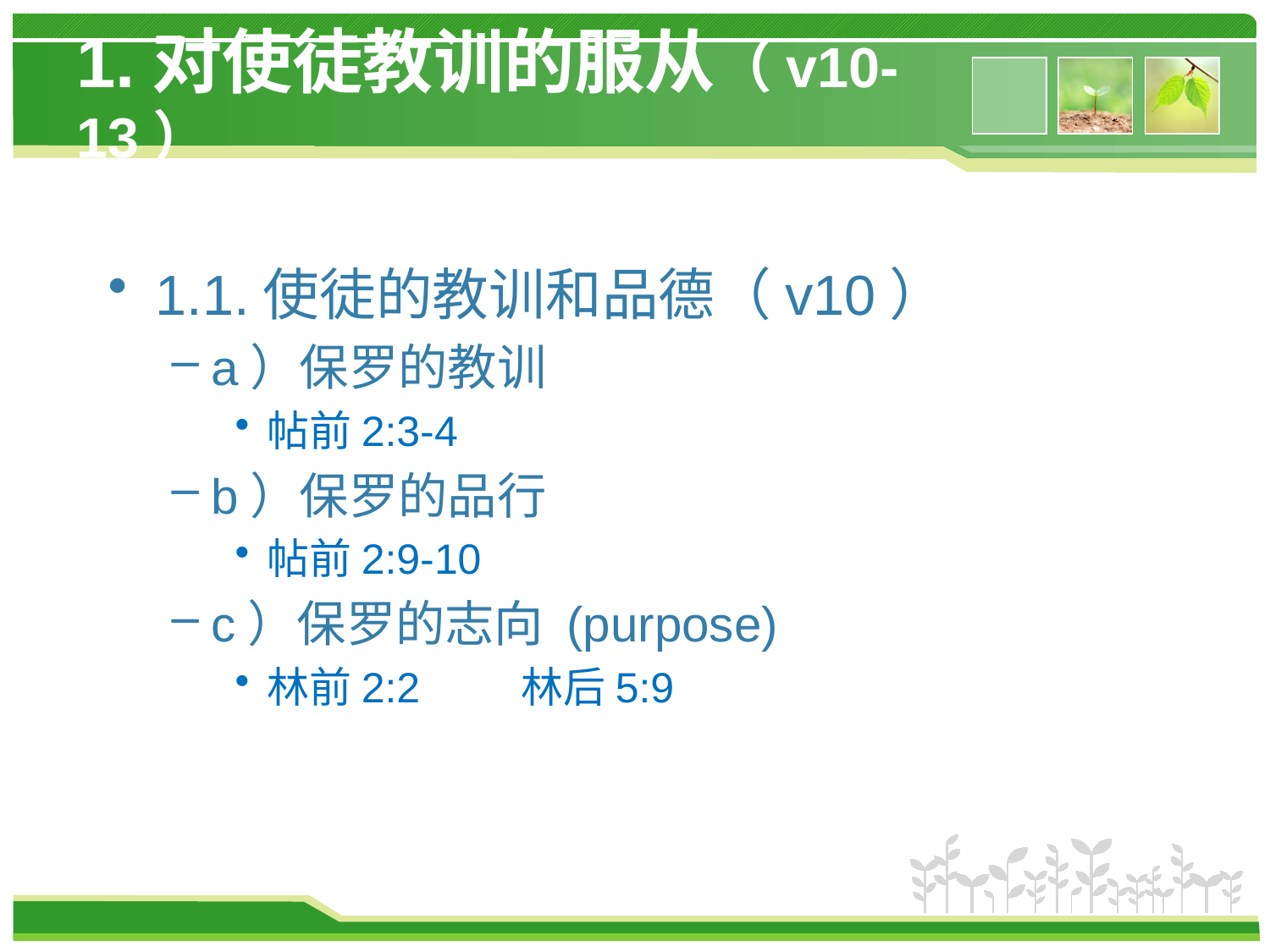

# 1.对使徒教训的服从（v10-13）
1.1.使徒的教训和品德（v10）
a）保罗的教训
帖前2:3-4
b）保罗的品行
帖前2:9-10
c）保罗的志向 (purpose)
林前2:2	林后5:9